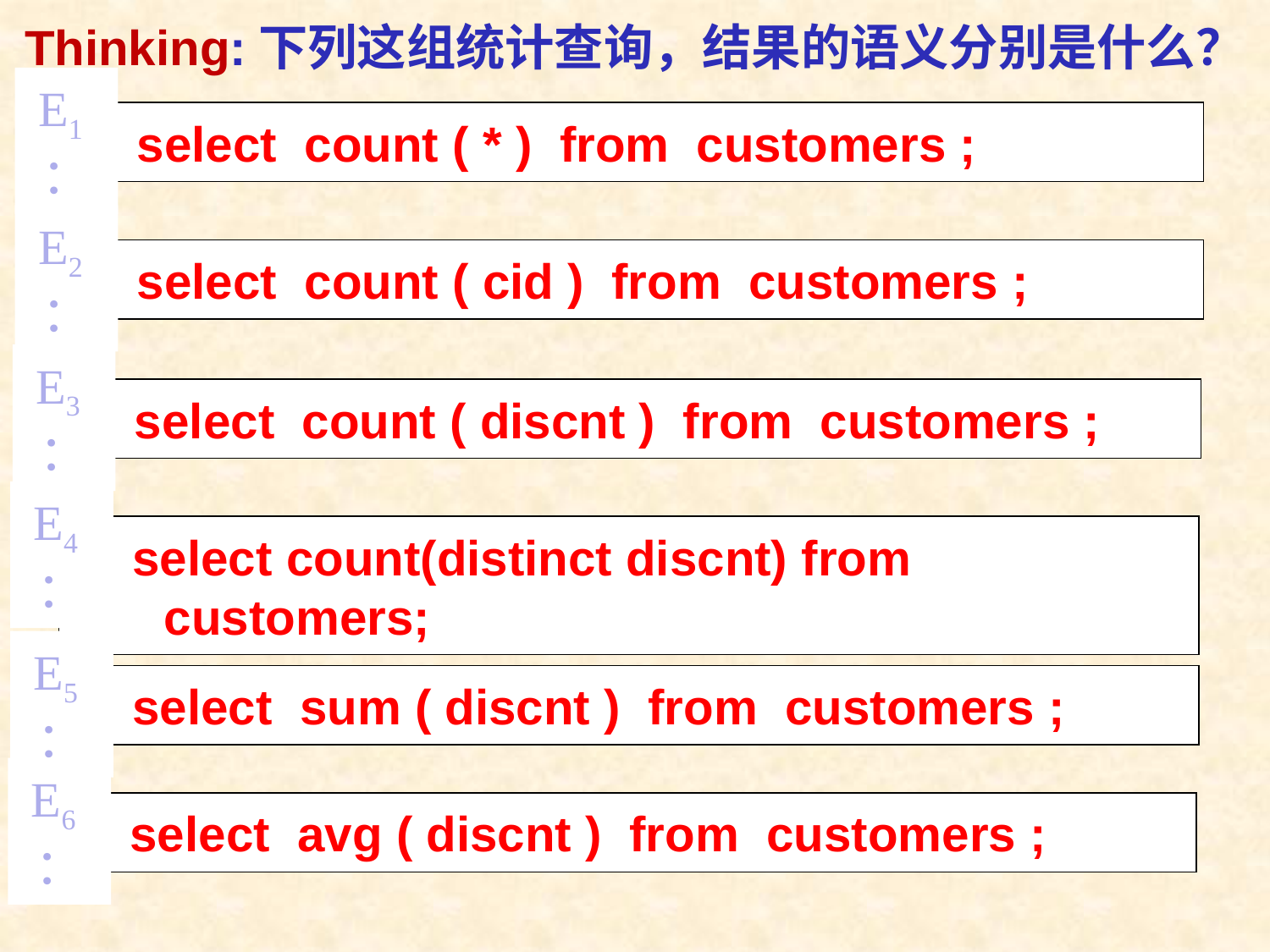

Thinking:下列这组统计查询，结果的语义分别是什么？
E1：
select  count ( * )  from  customers ;
E2：
select  count ( cid )  from  customers ;
E3：
select  count ( discnt )  from  customers ;
E4：
select count(distinct discnt) from customers;
E5：
select  sum ( discnt )  from  customers ;
E6：
select  avg ( discnt )  from  customers ;